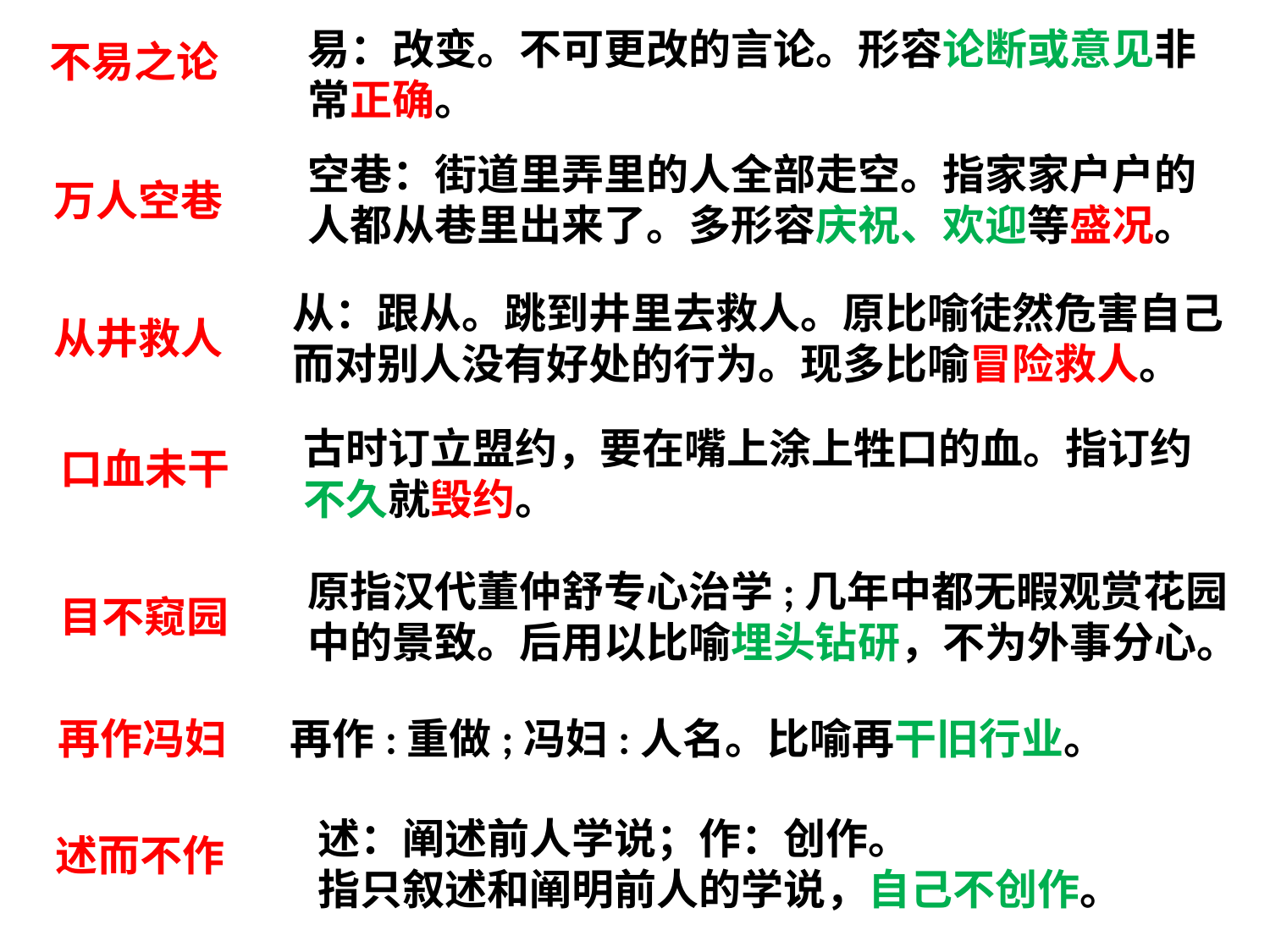

易：改变。不可更改的言论。形容论断或意见非常正确。
不易之论
空巷：街道里弄里的人全部走空。指家家户户的人都从巷里出来了。多形容庆祝、欢迎等盛况。
万人空巷
从：跟从。跳到井里去救人。原比喻徒然危害自己而对别人没有好处的行为。现多比喻冒险救人。
从井救人
古时订立盟约，要在嘴上涂上牲口的血。指订约不久就毁约。
口血未干
原指汉代董仲舒专心治学;几年中都无暇观赏花园中的景致。后用以比喻埋头钻研，不为外事分心。
目不窥园
再作:重做;冯妇:人名。比喻再干旧行业。
再作冯妇
述：阐述前人学说；作：创作。
指只叙述和阐明前人的学说，自己不创作。
述而不作